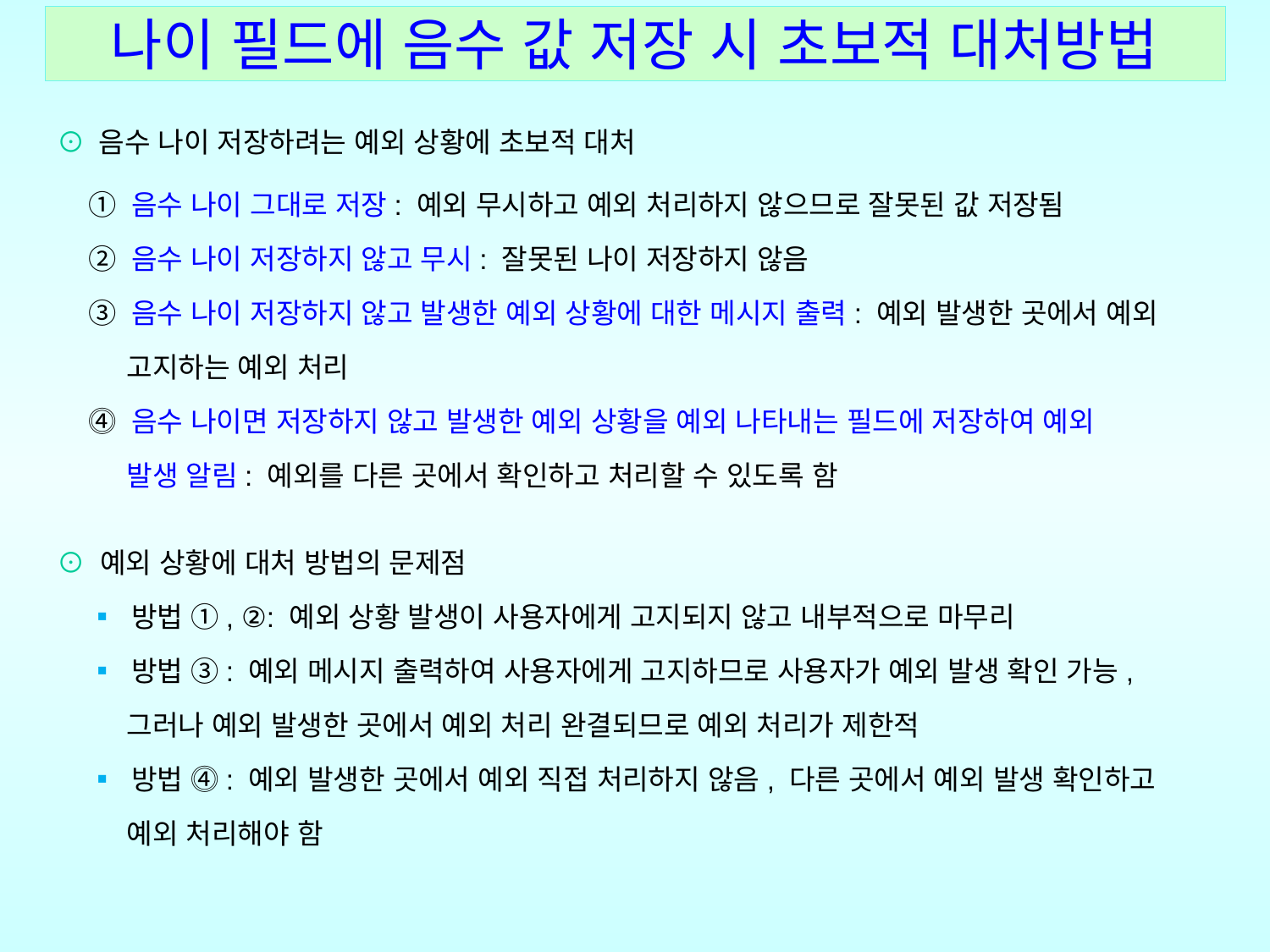

나이 필드에 음수 값 저장 시 초보적 대처방법
⊙ 음수 나이 저장하려는 예외 상황에 초보적 대처
    ① 음수 나이 그대로 저장: 예외 무시하고 예외 처리하지 않으므로 잘못된 값 저장됨
    ② 음수 나이 저장하지 않고 무시: 잘못된 나이 저장하지 않음
    ③ 음수 나이 저장하지 않고 발생한 예외 상황에 대한 메시지 출력: 예외 발생한 곳에서 예외
        고지하는 예외 처리
    ⓸ 음수 나이면 저장하지 않고 발생한 예외 상황을 예외 나타내는 필드에 저장하여 예외
        발생 알림: 예외를 다른 곳에서 확인하고 처리할 수 있도록 함

⊙ 예외 상황에 대처 방법의 문제점
    ▪ 방법 ①, ②: 예외 상황 발생이 사용자에게 고지되지 않고 내부적으로 마무리
    ▪ 방법 ③: 예외 메시지 출력하여 사용자에게 고지하므로 사용자가 예외 발생 확인 가능,
        그러나 예외 발생한 곳에서 예외 처리 완결되므로 예외 처리가 제한적
    ▪ 방법 ⓸: 예외 발생한 곳에서 예외 직접 처리하지 않음, 다른 곳에서 예외 발생 확인하고
        예외 처리해야 함